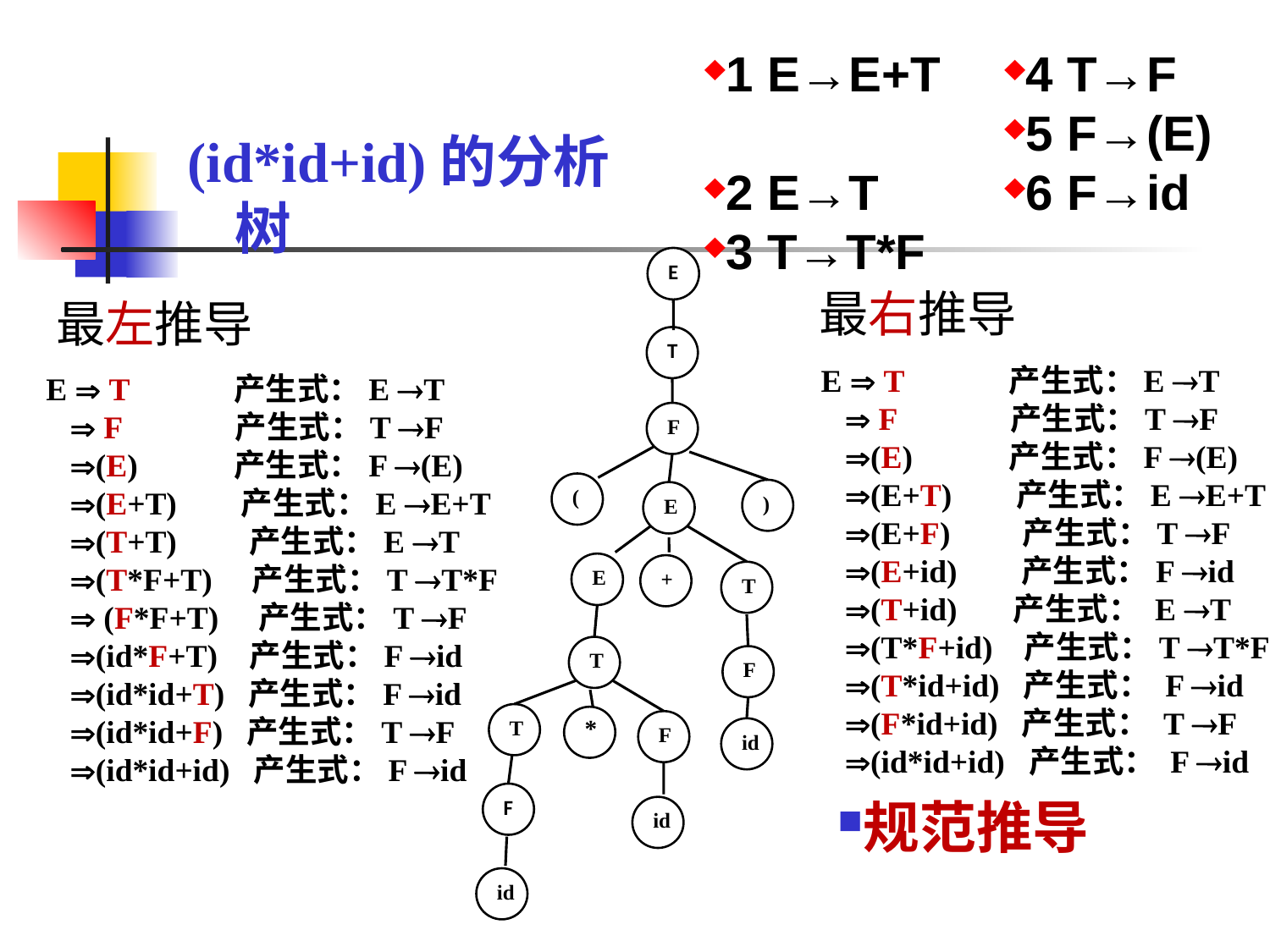

1 E→E+T
2 E→T
3 T→T*F
4 T→F
5 F→(E)
6 F→id
(id*id+id)的分析树

E

T

F

(

)

E

E

+

T

T

F

T

*

F

id

F

id

id
最右推导
最左推导
E ⇒ T            产生式：E →T
   ⇒ F             产生式：T →F
   ⇒(E)           产生式：F →(E)
   ⇒(E+T)       产生式：E →E+T
   ⇒(E+F)        产生式：T →F
   ⇒(E+id)       产生式：F →id
   ⇒(T+id)      产生式： E →T
   ⇒(T*F+id)   产生式：T →T*F
   ⇒(T*id+id)  产生式： F →id
   ⇒(F*id+id)  产生式： T →F
   ⇒(id*id+id)  产生式： F →id
E ⇒ T            产生式：E →T
   ⇒ F             产生式：T →F
   ⇒(E)           产生式：F →(E)
   ⇒(E+T)       产生式：E →E+T
   ⇒(T+T)        产生式：E →T
   ⇒(T*F+T)    产生式：T →T*F
   ⇒ (F*F+T)    产生式：T →F
   ⇒(id*F+T)   产生式：F →id
   ⇒(id*id+T)  产生式：F →id
   ⇒(id*id+F)  产生式：T →F
   ⇒(id*id+id)  产生式：F →id
规范推导